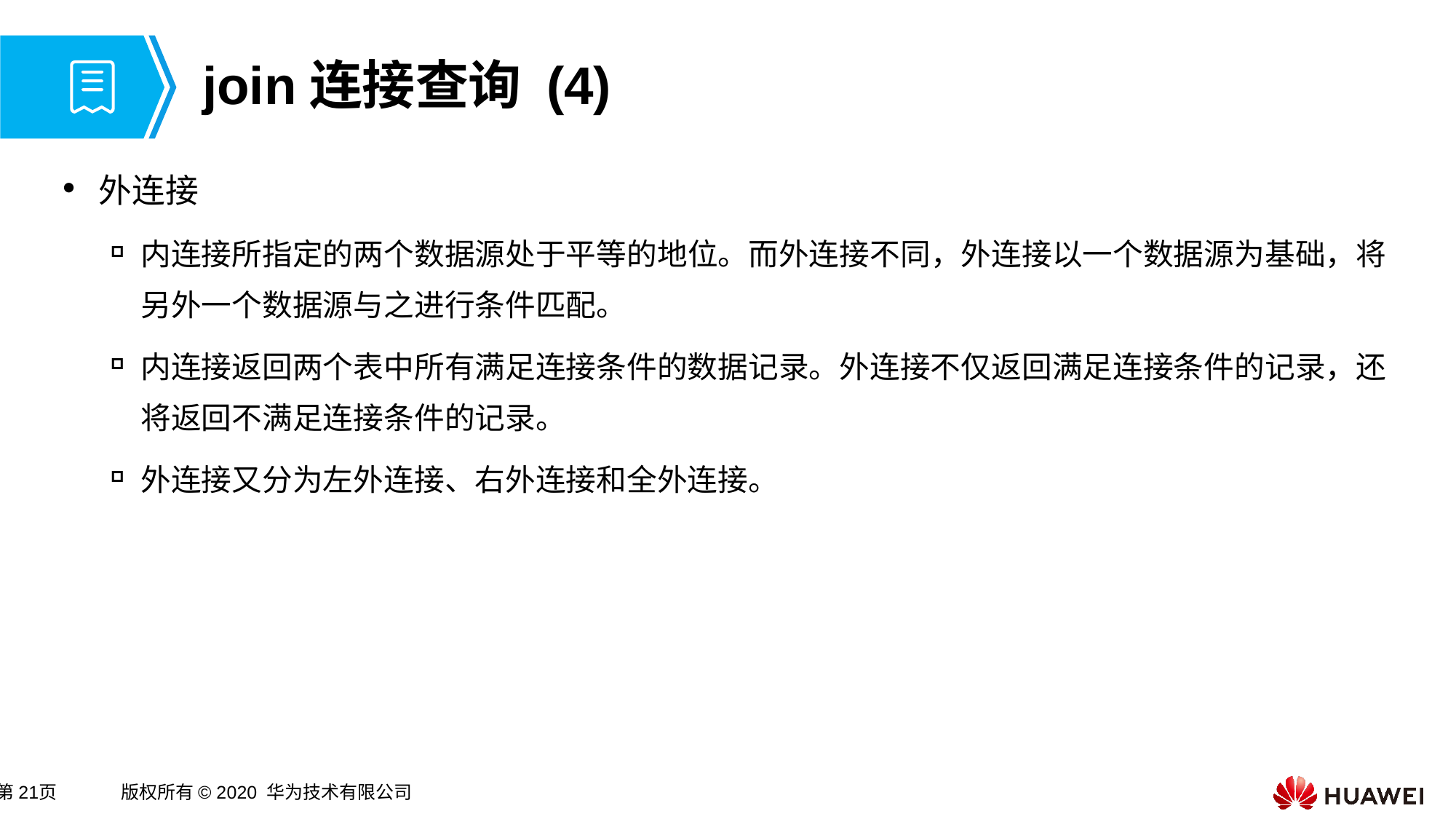

# join连接查询 (4)
外连接
内连接所指定的两个数据源处于平等的地位。而外连接不同，外连接以一个数据源为基础，将另外一个数据源与之进行条件匹配。
内连接返回两个表中所有满足连接条件的数据记录。外连接不仅返回满足连接条件的记录，还将返回不满足连接条件的记录。
外连接又分为左外连接、右外连接和全外连接。